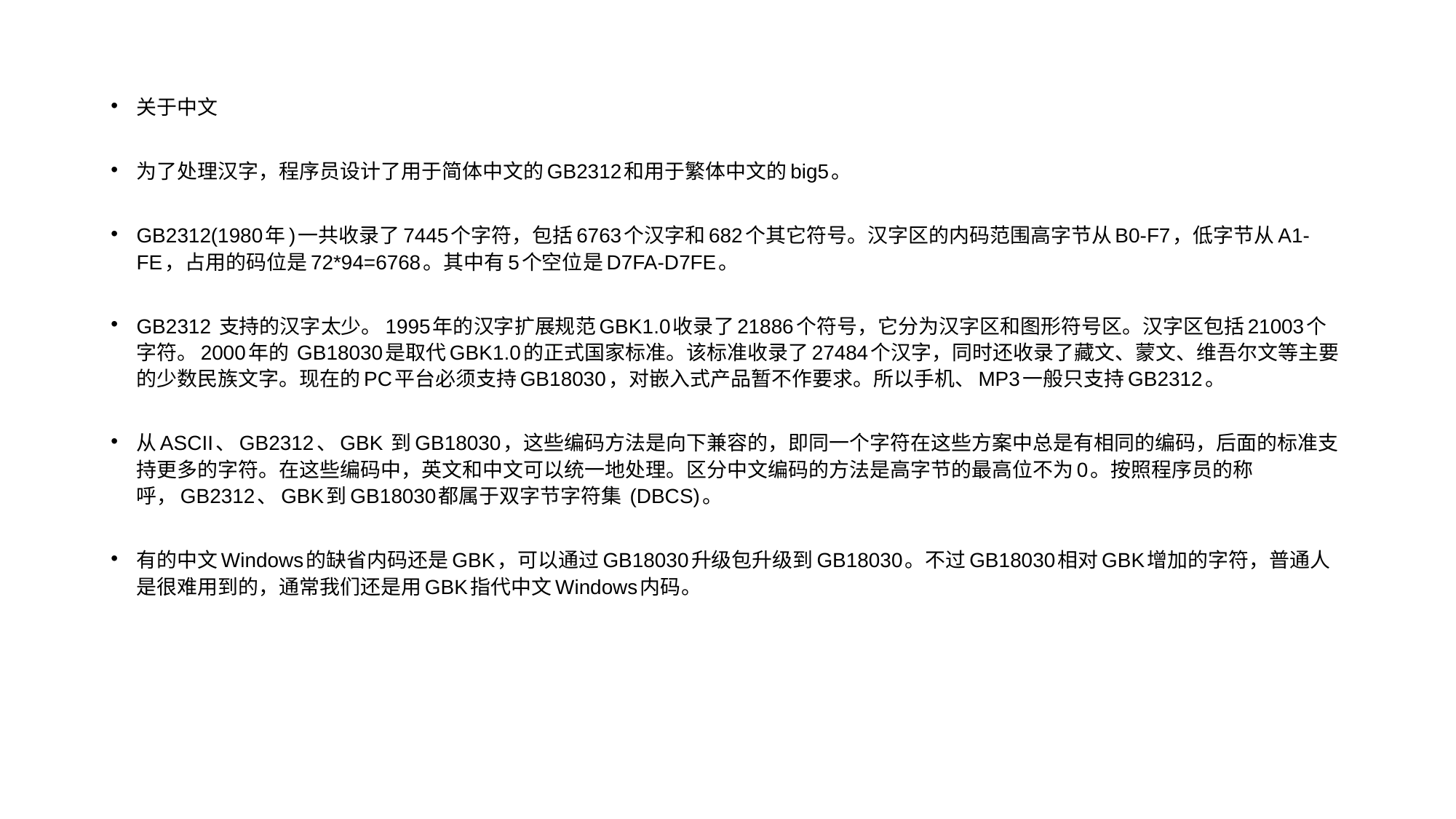

# 关于中文

为了处理汉字，程序员设计了用于简体中文的GB2312和用于繁体中文的big5。

GB2312(1980年)一共收录了7445个字符，包括6763个汉字和682个其它符号。汉字区的内码范围高字节从B0-F7，低字节从A1-FE，占用的码位是72*94=6768。其中有5个空位是D7FA-D7FE。

GB2312 支持的汉字太少。1995年的汉字扩展规范GBK1.0收录了21886个符号，它分为汉字区和图形符号区。汉字区包括21003个字符。2000年的 GB18030是取代GBK1.0的正式国家标准。该标准收录了27484个汉字，同时还收录了藏文、蒙文、维吾尔文等主要的少数民族文字。现在的PC平台必须支持GB18030，对嵌入式产品暂不作要求。所以手机、MP3一般只支持GB2312。

从ASCII、GB2312、GBK 到GB18030，这些编码方法是向下兼容的，即同一个字符在这些方案中总是有相同的编码，后面的标准支持更多的字符。在这些编码中，英文和中文可以统一地处理。区分中文编码的方法是高字节的最高位不为0。按照程序员的称呼，GB2312、GBK到GB18030都属于双字节字符集 (DBCS)。

有的中文Windows的缺省内码还是GBK，可以通过GB18030升级包升级到GB18030。不过GB18030相对GBK增加的字符，普通人是很难用到的，通常我们还是用GBK指代中文Windows内码。